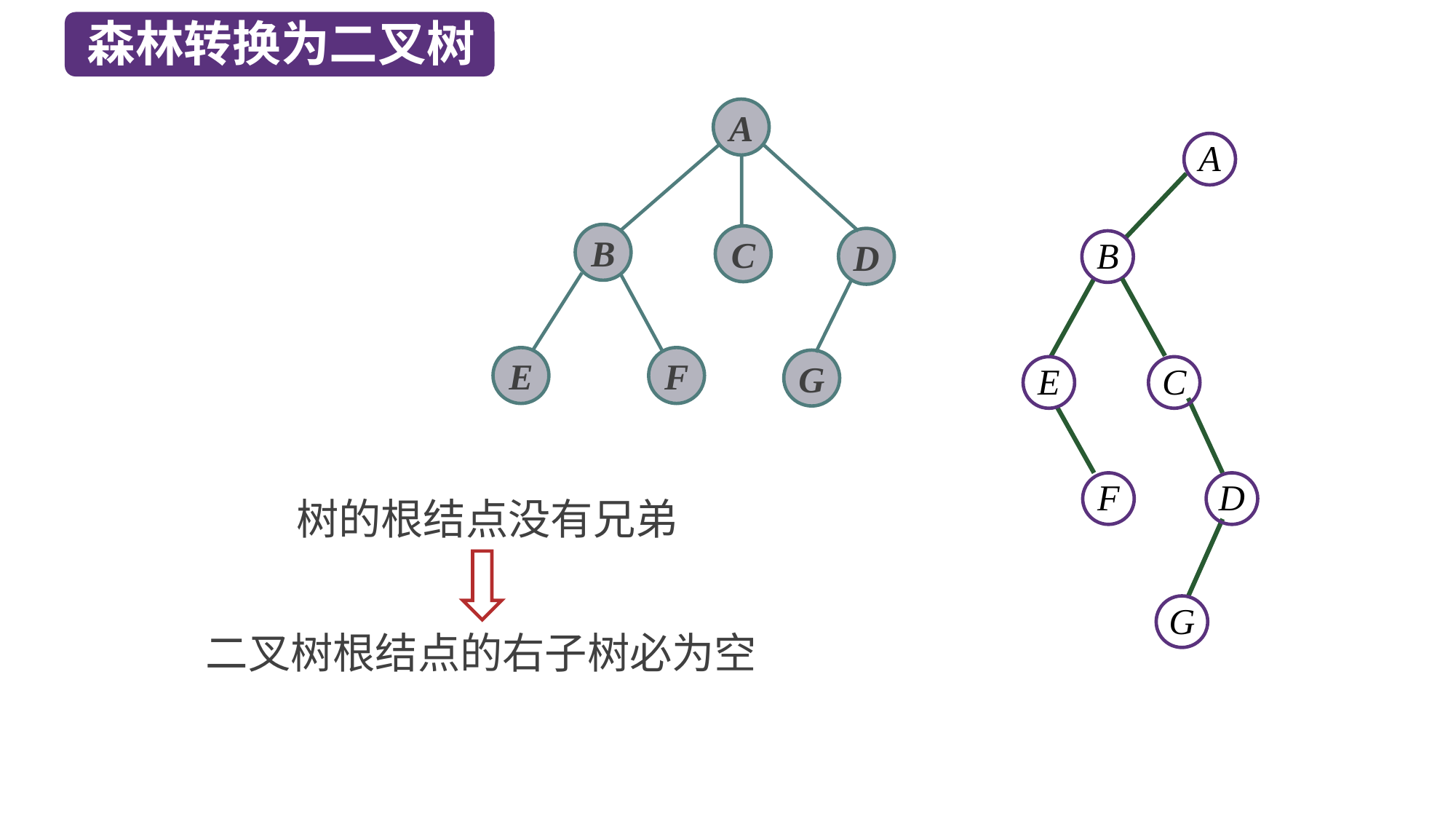

森林转换为二叉树

A

B
C
D

E
F
G
A

B

E
C

F
D

G

树的根结点没有兄弟

二叉树根结点的右子树必为空